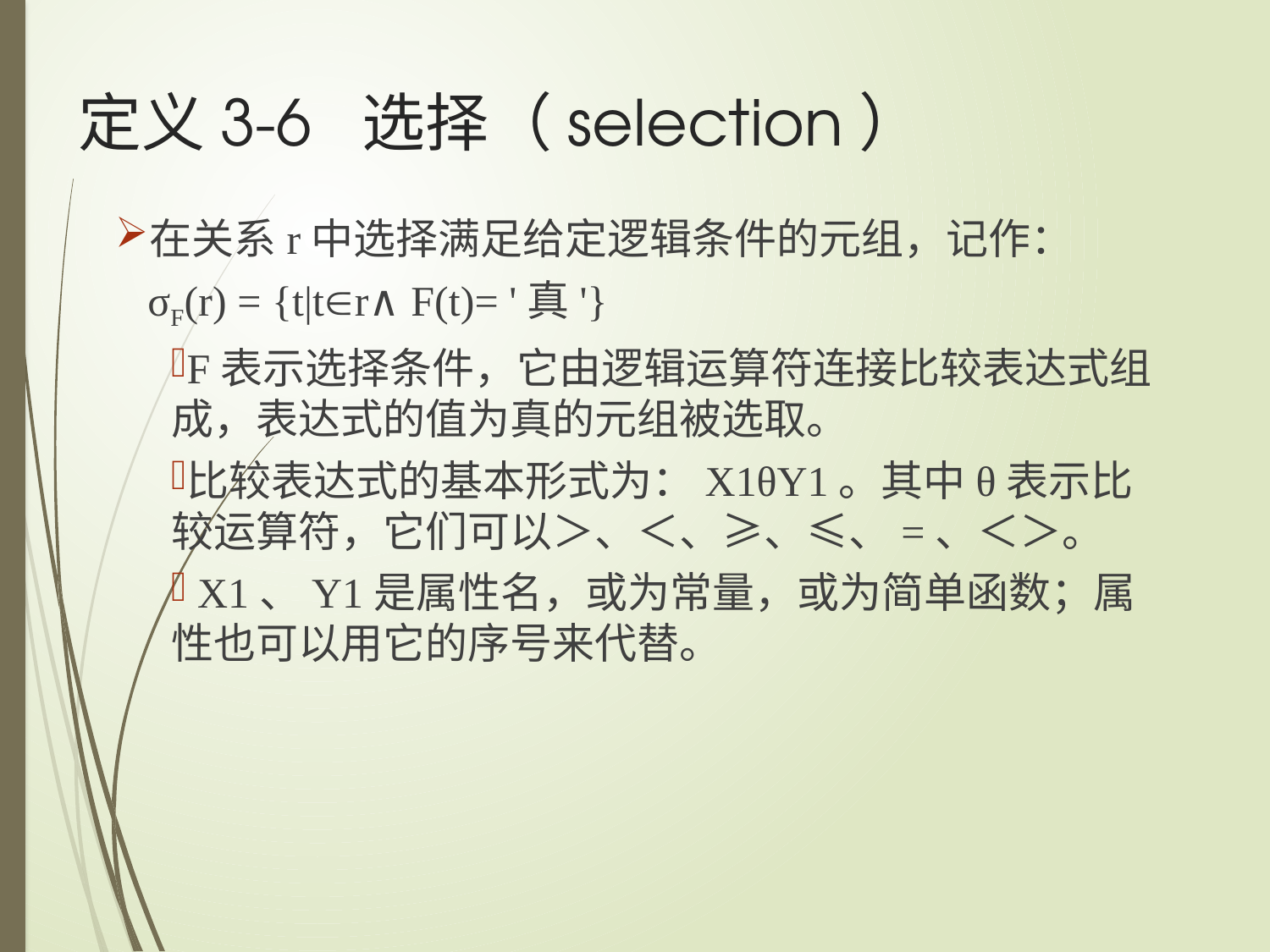

# 定义3-6  选择（selection）
在关系r中选择满足给定逻辑条件的元组，记作：
   σF(r) = {t|t∈r∧F(t)= '真'}
F表示选择条件，它由逻辑运算符连接比较表达式组成，表达式的值为真的元组被选取。
比较表达式的基本形式为：X1θY1。其中θ表示比较运算符，它们可以＞、＜、≥、≤、=、＜＞。
 X1、Y1是属性名，或为常量，或为简单函数；属性也可以用它的序号来代替。